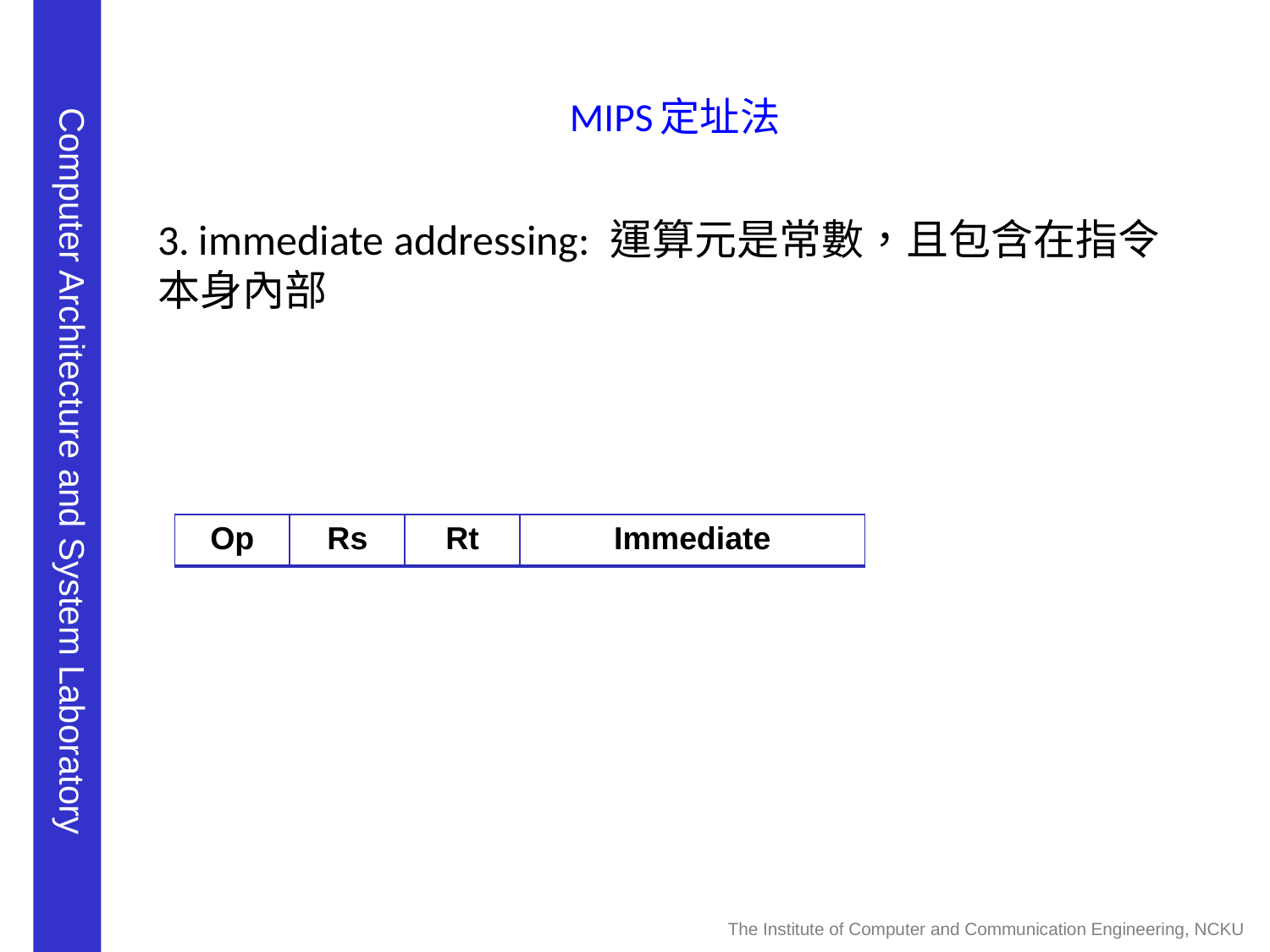

# MIPS定址法
3. immediate addressing: 運算元是常數，且包含在指令本身內部

| Op | Rs | Rt | Immediate |
| --- | --- | --- | --- |